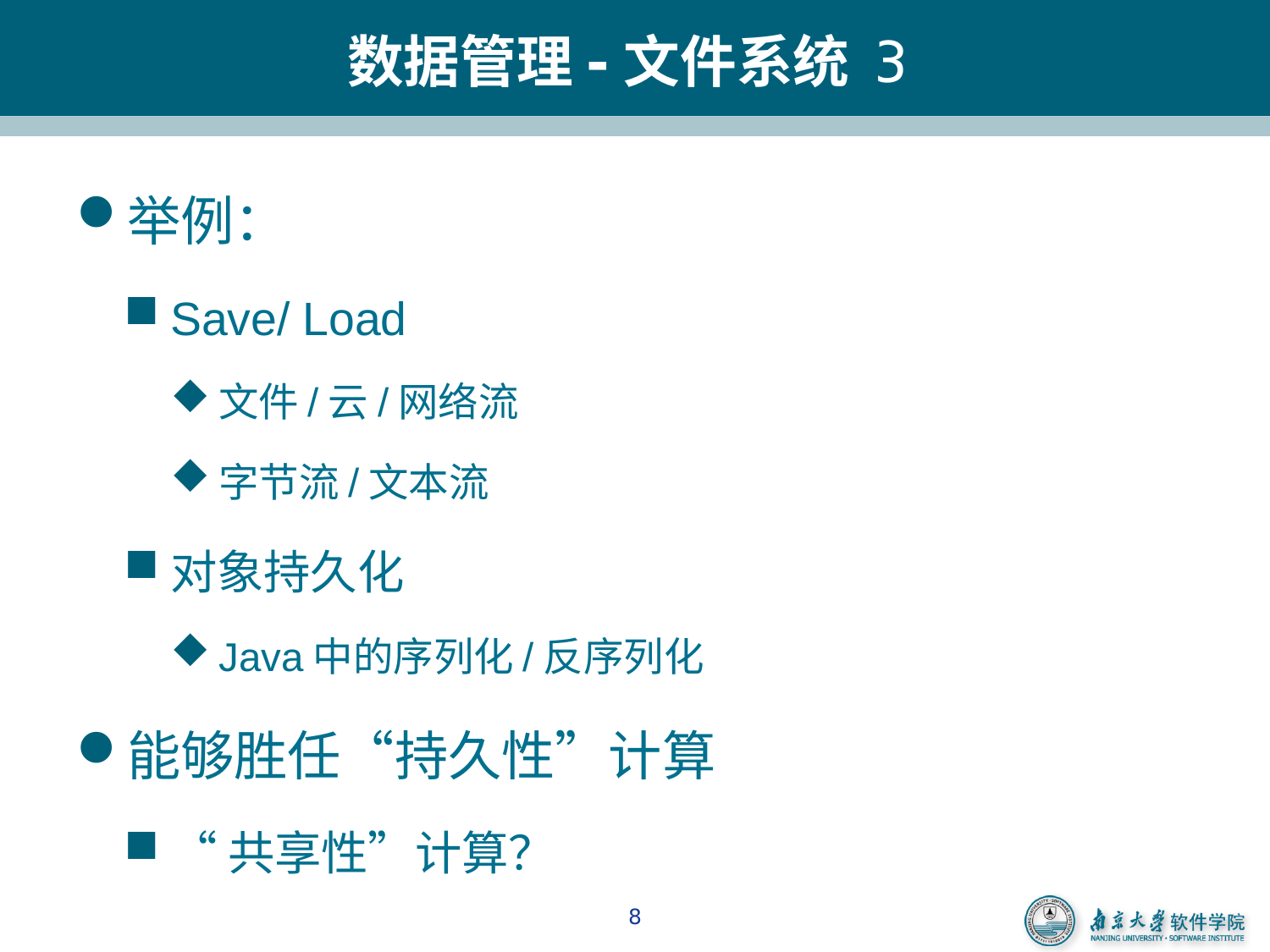

# 数据管理-文件系统 3
举例：
Save/ Load
文件/云/网络流
字节流/文本流
对象持久化
Java中的序列化/反序列化
能够胜任“持久性”计算
“共享性”计算？
8